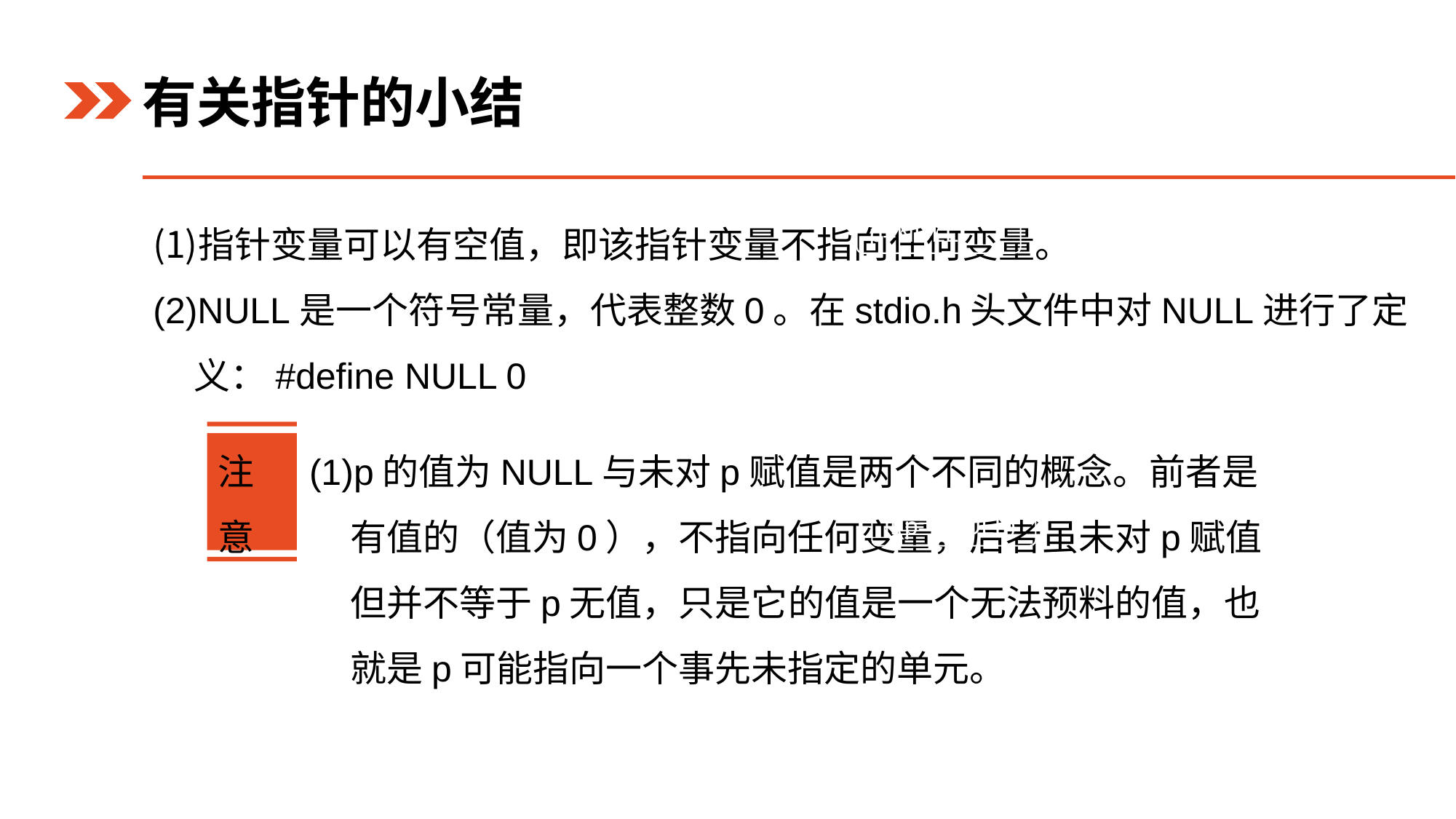

有关指针的小结

指针变量可以有空值，即该指针变量不指向任何变量。
NULL是一个符号常量，代表整数0。在stdio.h头文件中对NULL进行了定义：#define NULL 0

p=NULL;
p的值为NULL与未对p赋值是两个不同的概念。前者是有值的（值为0），不指向任何变量，后者虽未对p赋值但并不等于p无值，只是它的值是一个无法预料的值，也就是p可能指向一个事先未指定的单元。
注意

if(p==NULL)